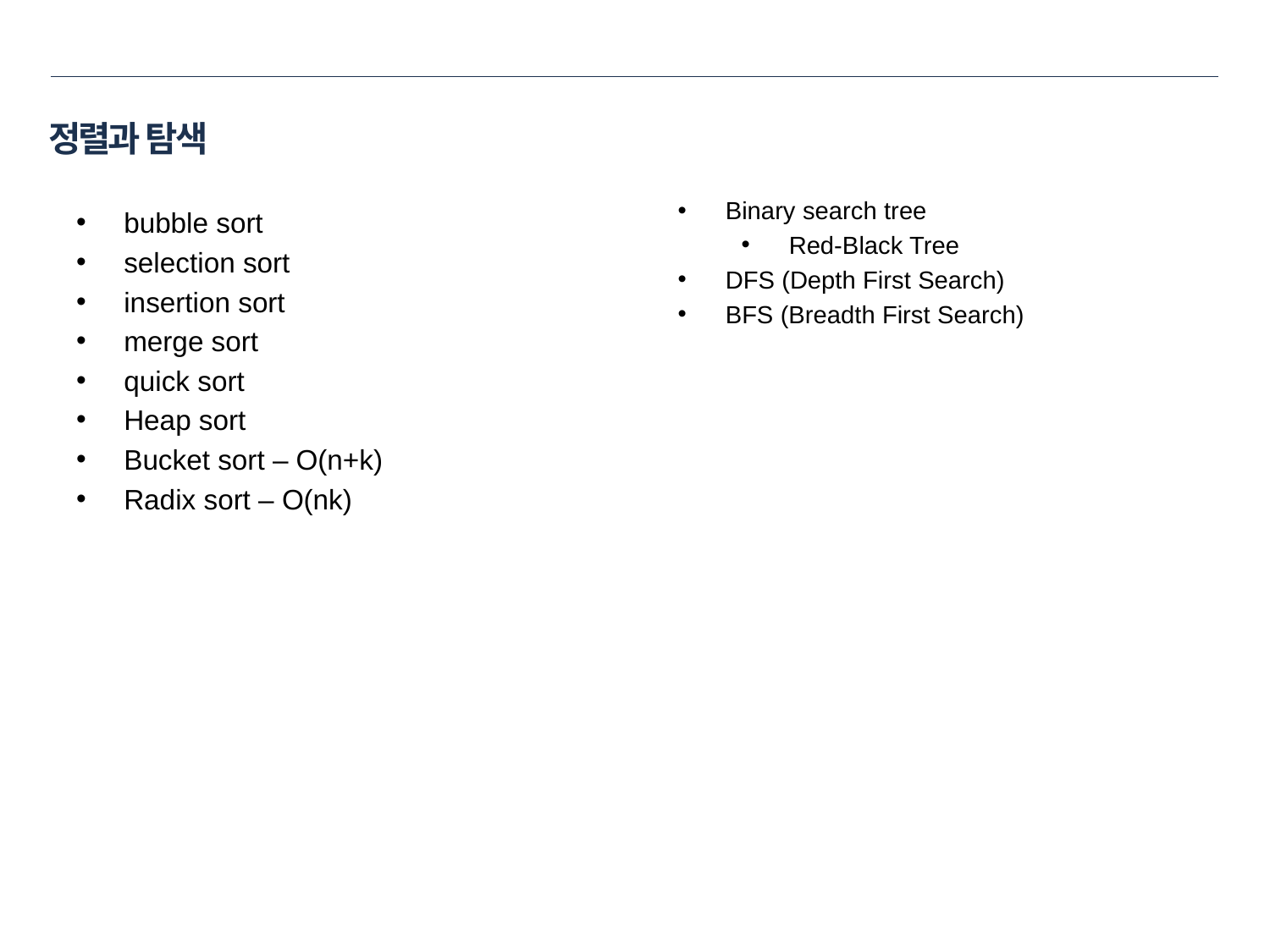

# 정렬과 탐색
Binary search tree
Red-Black Tree
DFS (Depth First Search)
BFS (Breadth First Search)
bubble sort
selection sort
insertion sort
merge sort
quick sort
Heap sort
Bucket sort – O(n+k)
Radix sort – O(nk)